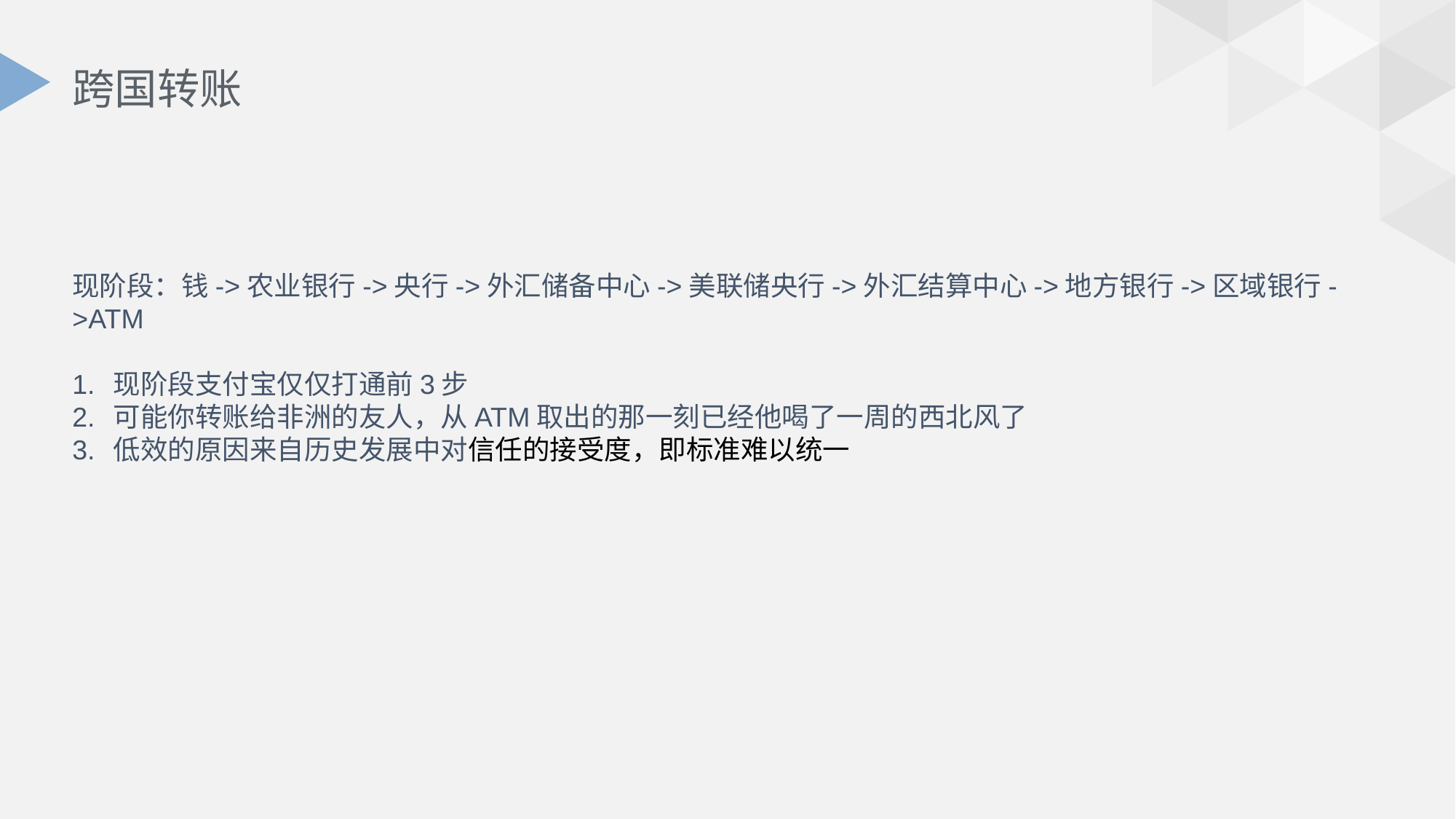

# 跨国转账
现阶段：钱->农业银行->央行->外汇储备中心->美联储央行->外汇结算中心->地方银行->区域银行->ATM

现阶段支付宝仅仅打通前3步
可能你转账给非洲的友人，从ATM取出的那一刻已经他喝了一周的西北风了
低效的原因来自历史发展中对信任的接受度，即标准难以统一